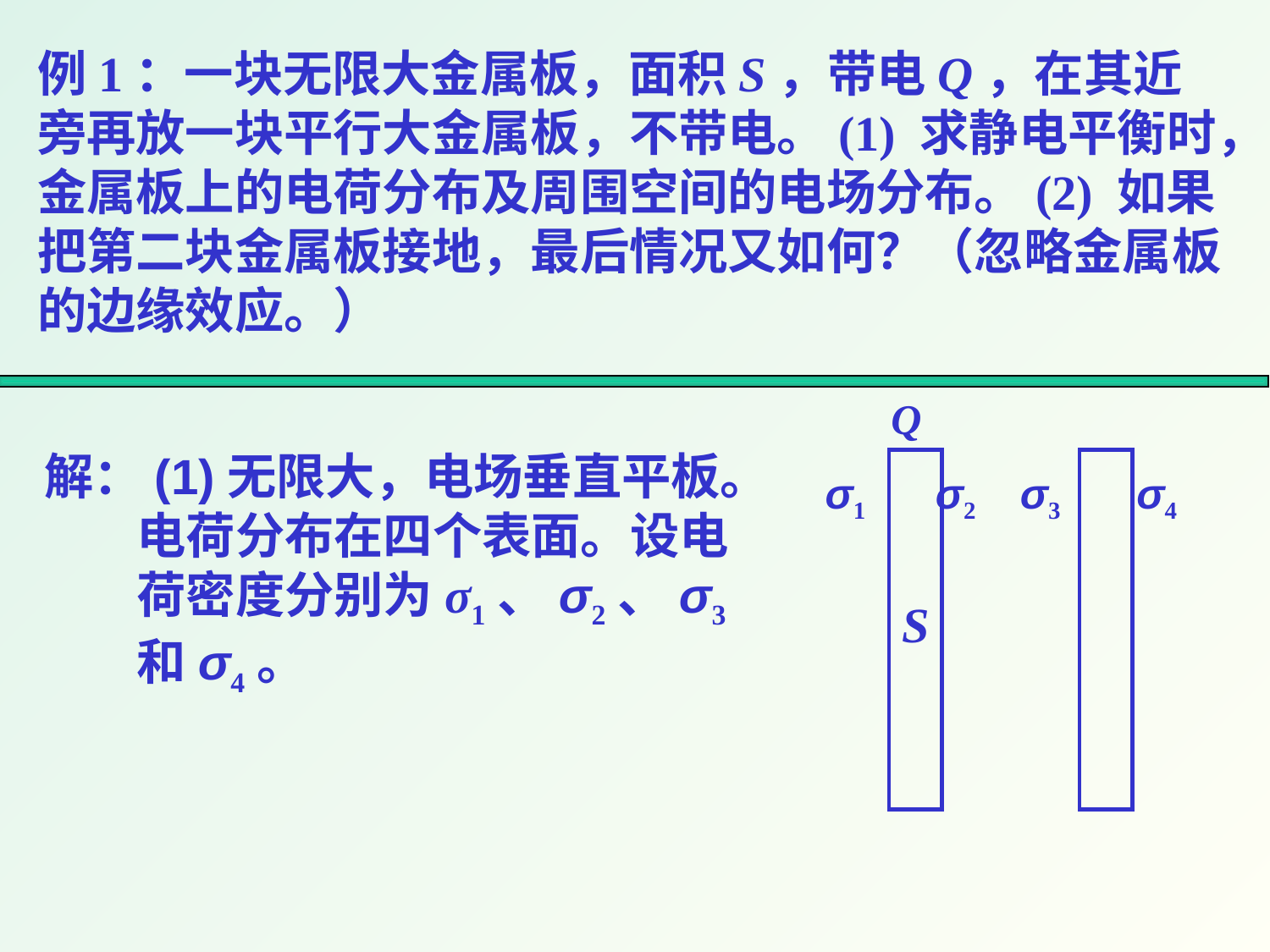

例1：一块无限大金属板，面积S，带电Q，在其近旁再放一块平行大金属板，不带电。(1) 求静电平衡时，金属板上的电荷分布及周围空间的电场分布。(2) 如果把第二块金属板接地，最后情况又如何？（忽略金属板的边缘效应。）

Q

S
解：(1)无限大，电场垂直平板。电荷分布在四个表面。设电荷密度分别为σ1、σ2、σ3和σ4。

σ1
σ2
σ3
σ4